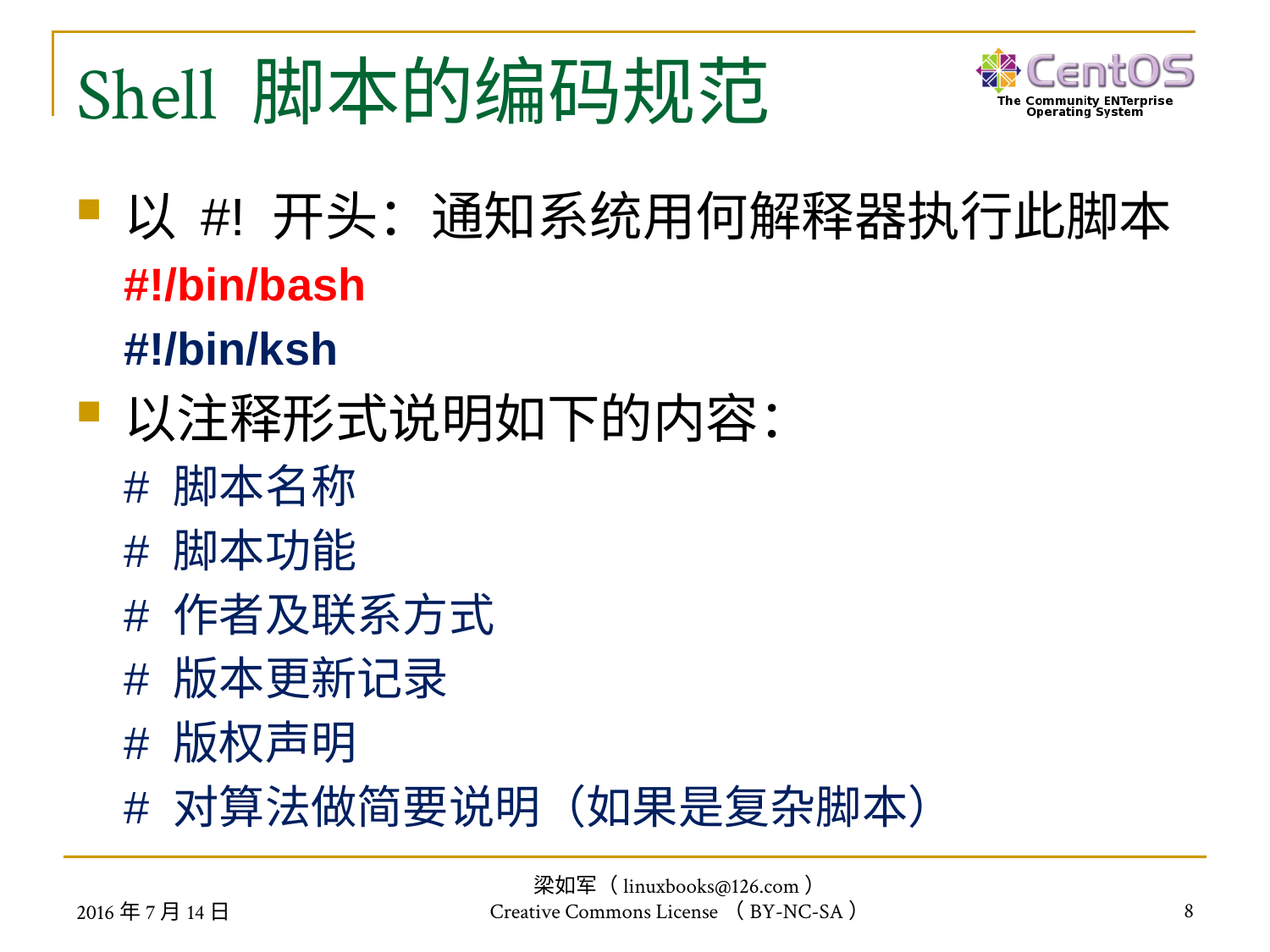

# Shell 脚本的编码规范
以 #! 开头：通知系统用何解释器执行此脚本
#!/bin/bash
#!/bin/ksh
以注释形式说明如下的内容：
# 脚本名称
# 脚本功能
# 作者及联系方式
# 版本更新记录
# 版权声明
# 对算法做简要说明（如果是复杂脚本）

梁如军（linuxbooks@126.com）
Creative Commons License（BY-NC-SA）
2016年7月14日
8